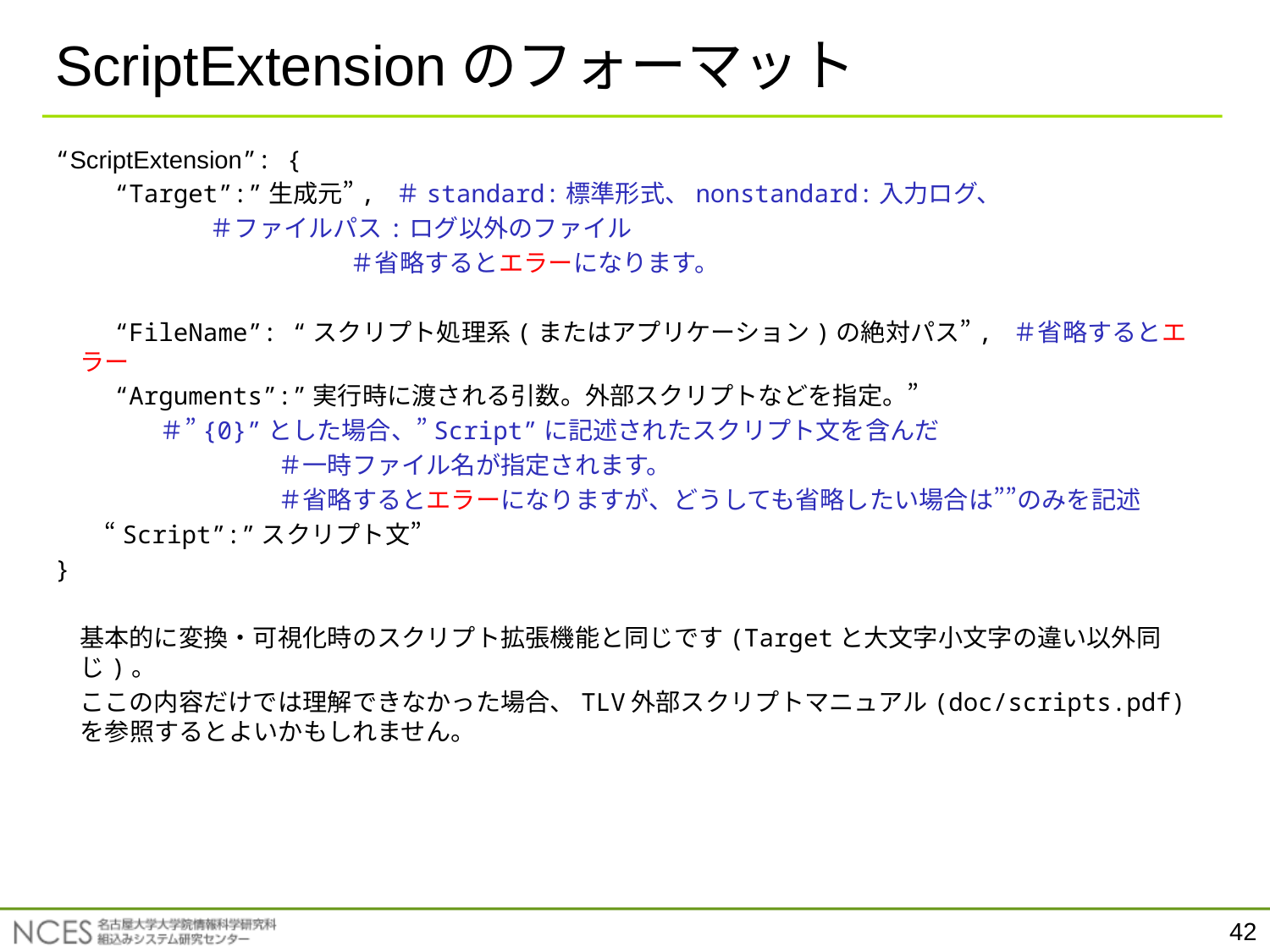

# ScriptExtensionのフォーマット
“ScriptExtension”: {
    “Target”:”生成元”, ＃standard:標準形式、nonstandard:入力ログ、
                           ＃ファイルパス:ログ以外のファイル
　　　　　　　　　　　    ＃省略するとエラーになります。

    “FileName”: “スクリプト処理系(またはアプリケーション)の絶対パス”, ＃省略するとエラー
    “Arguments”:”実行時に渡される引数。外部スクリプトなどを指定。”
                  ＃”{0}”とした場合、”Script”に記述されたスクリプト文を含んだ
　　　　　　　　　＃一時ファイル名が指定されます。
　　　　　　　　　＃省略するとエラーになりますが、どうしても省略したい場合は””のみを記述
　　“Script”:”スクリプト文”
}

　基本的に変換・可視化時のスクリプト拡張機能と同じです(Targetと大文字小文字の違い以外同じ)。
　ここの内容だけでは理解できなかった場合、TLV外部スクリプトマニュアル(doc/scripts.pdf)を参照するとよいかもしれません。
42